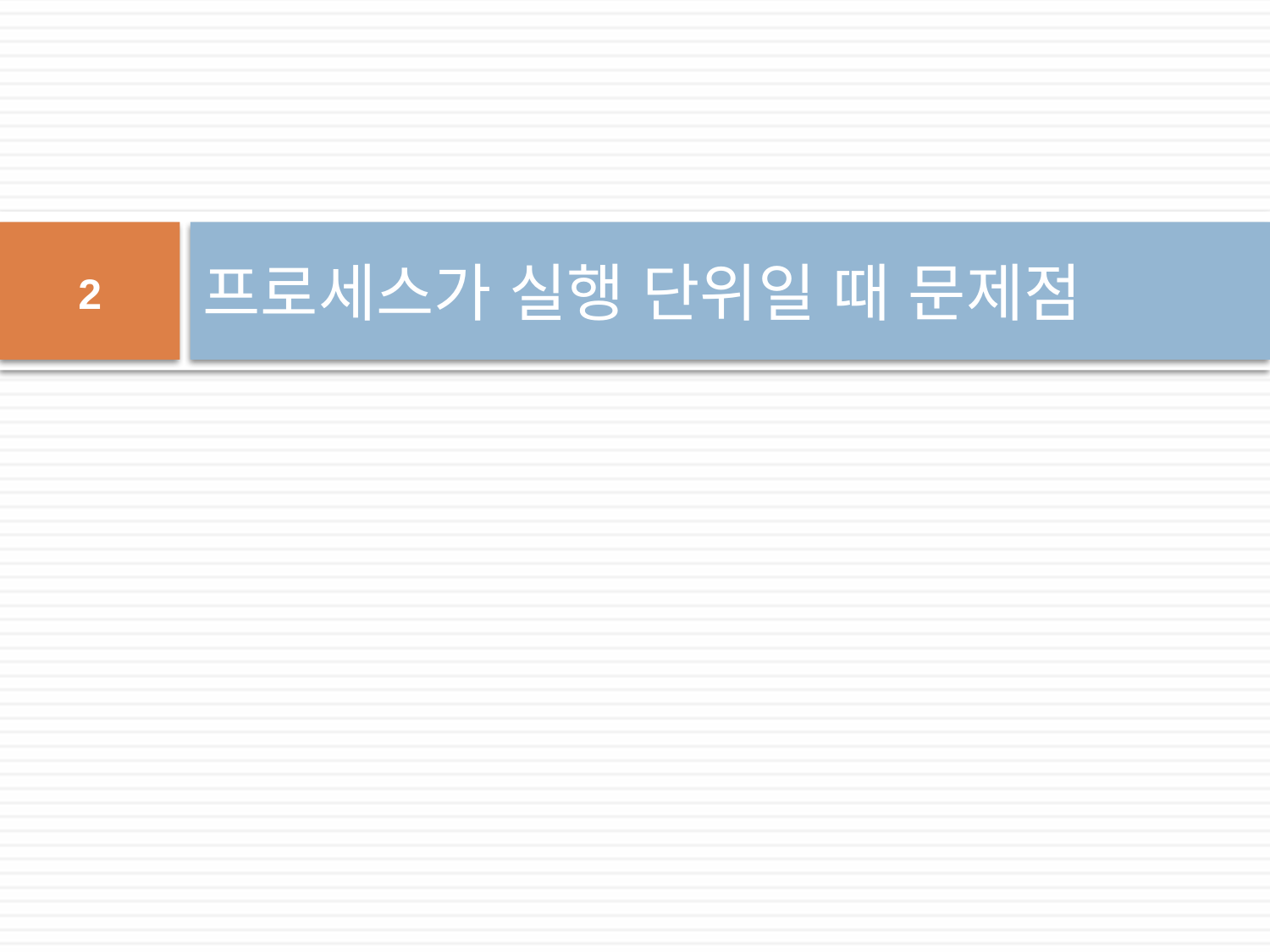

# 프로세스가 실행 단위일 때 문제점
2